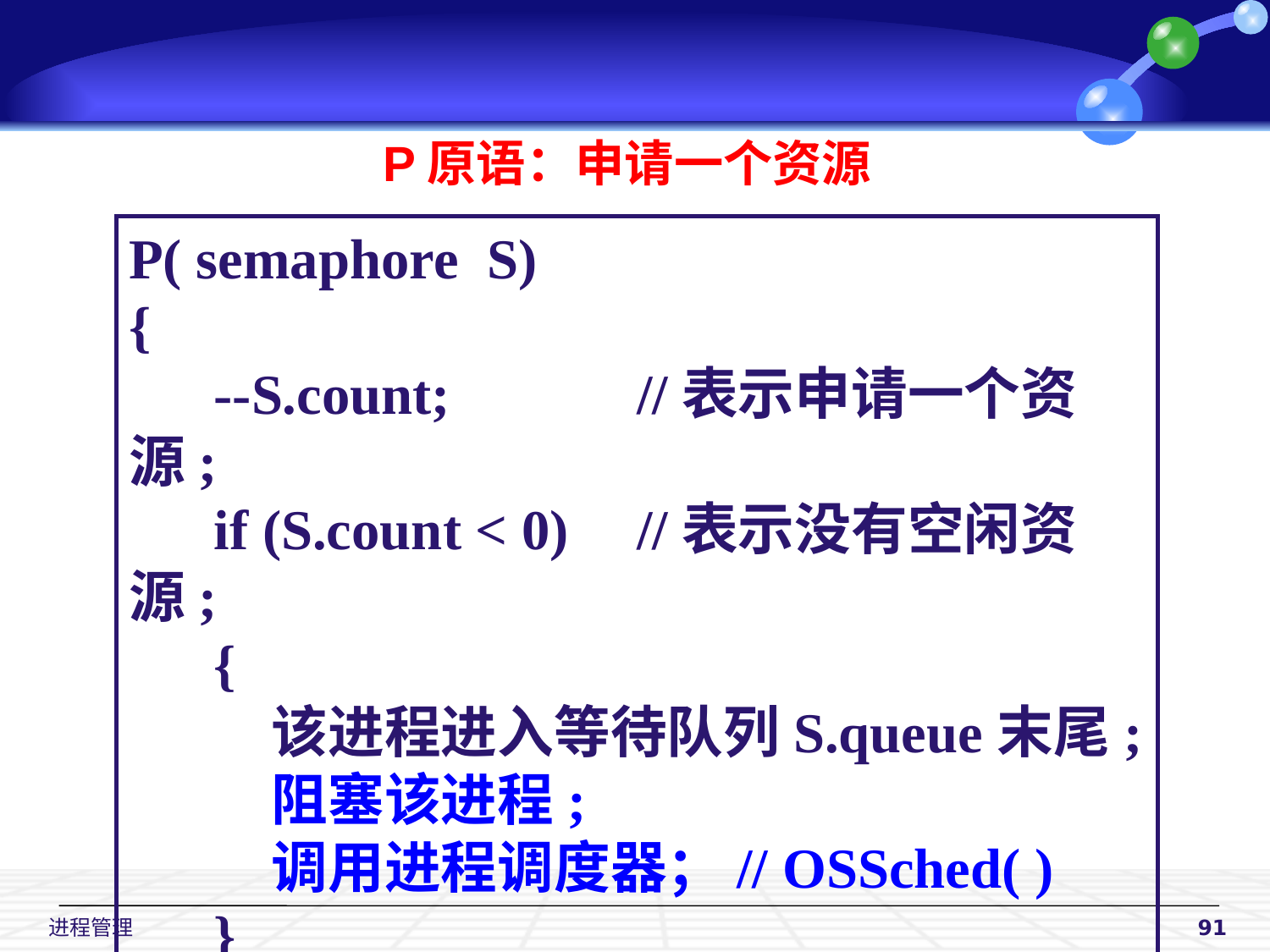

P原语：申请一个资源
P( semaphore  S)
{
      --S.count;		//表示申请一个资源;
      if (S.count < 0)	//表示没有空闲资源;
      {
          该进程进入等待队列S.queue末尾;
          阻塞该进程;
          调用进程调度器；// OSSched( )
      }
}
   进程管理
91